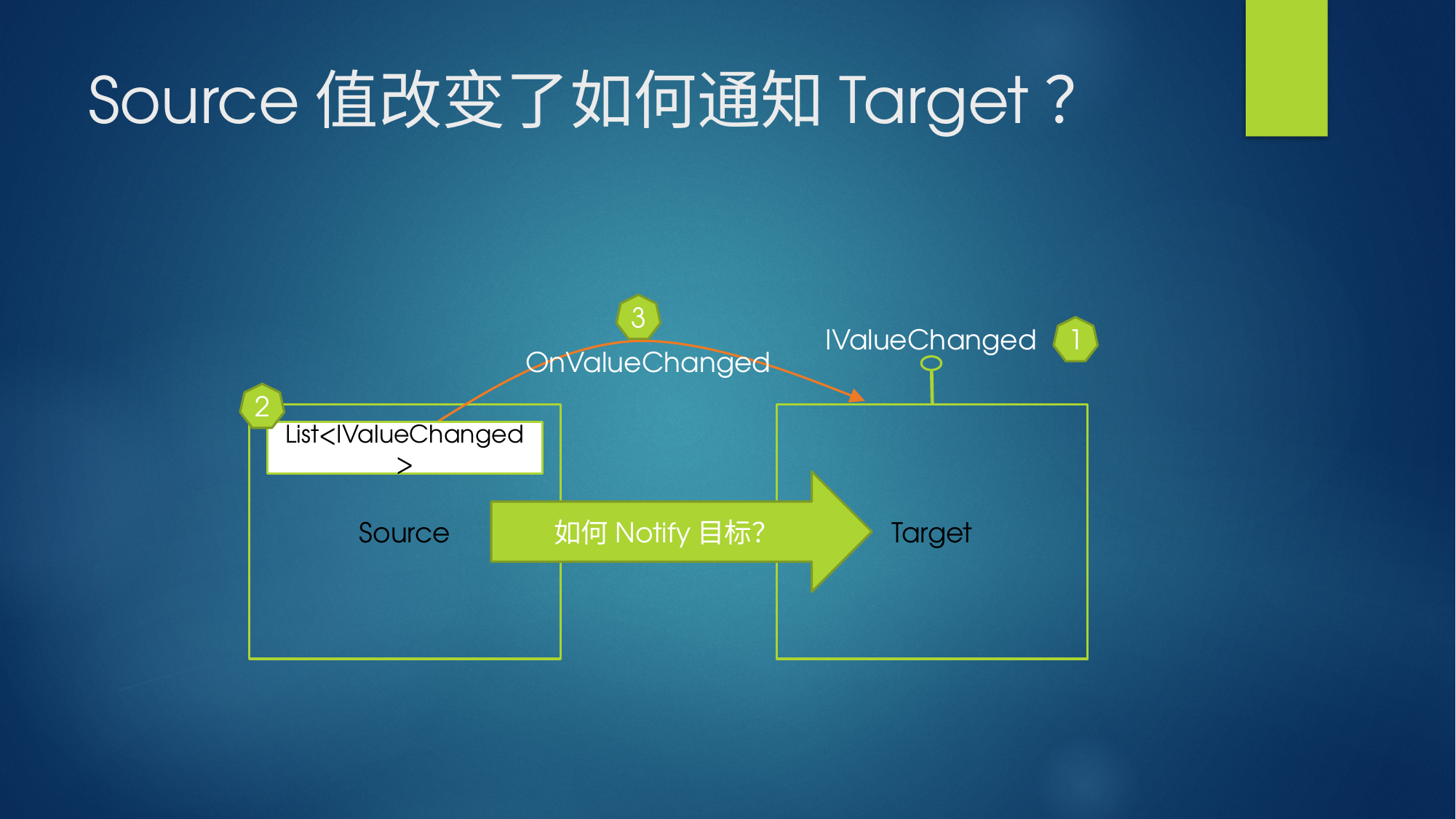

# Source值改变了如何通知Target？

3
IValueChanged
1
OnValueChanged

2
Source
Target
List<IValueChanged>
如何Notify目标？